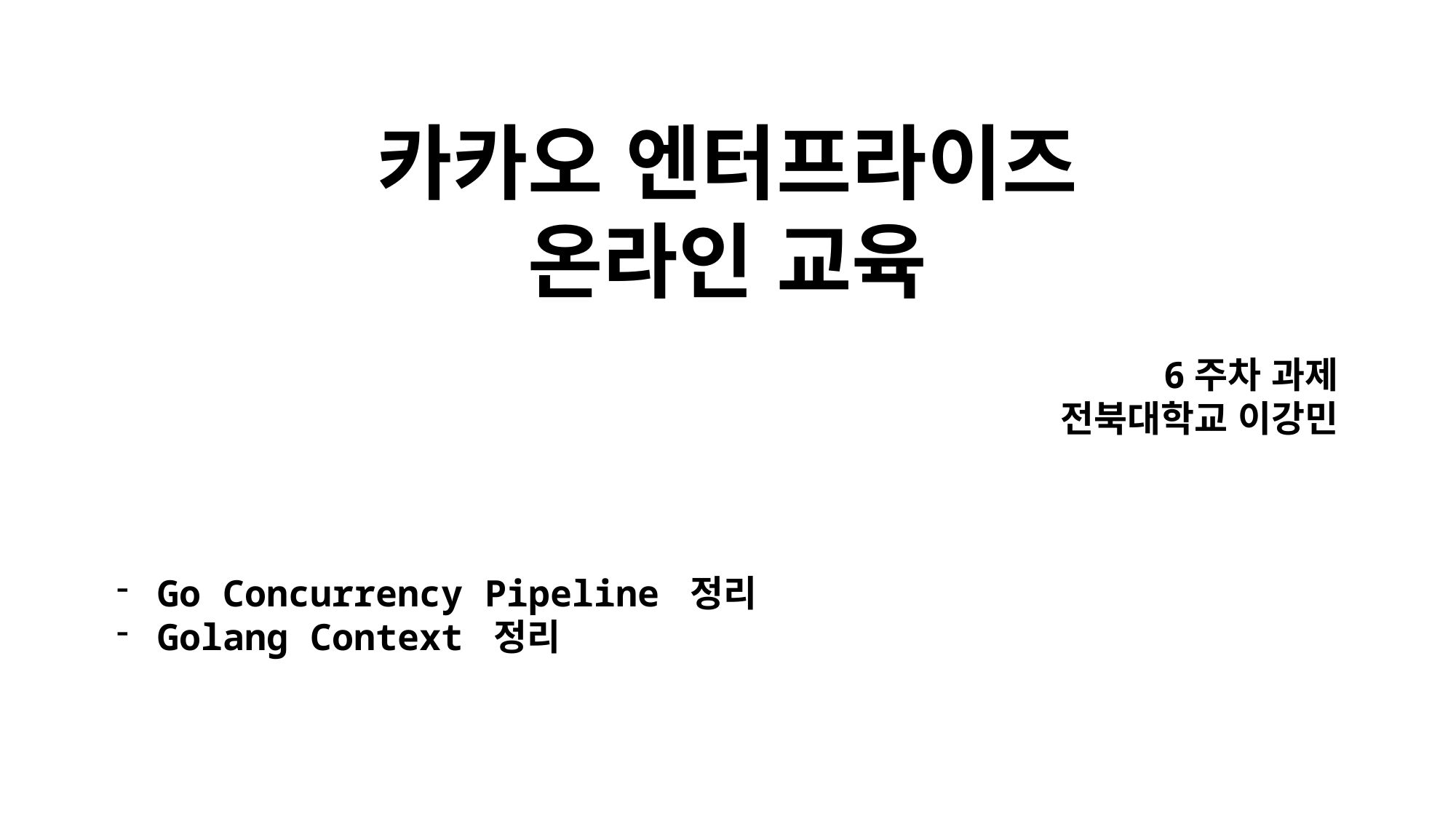

카카오 엔터프라이즈
온라인 교육

6주차 과제
전북대학교 이강민

Go Concurrency Pipeline 정리
Golang Context 정리